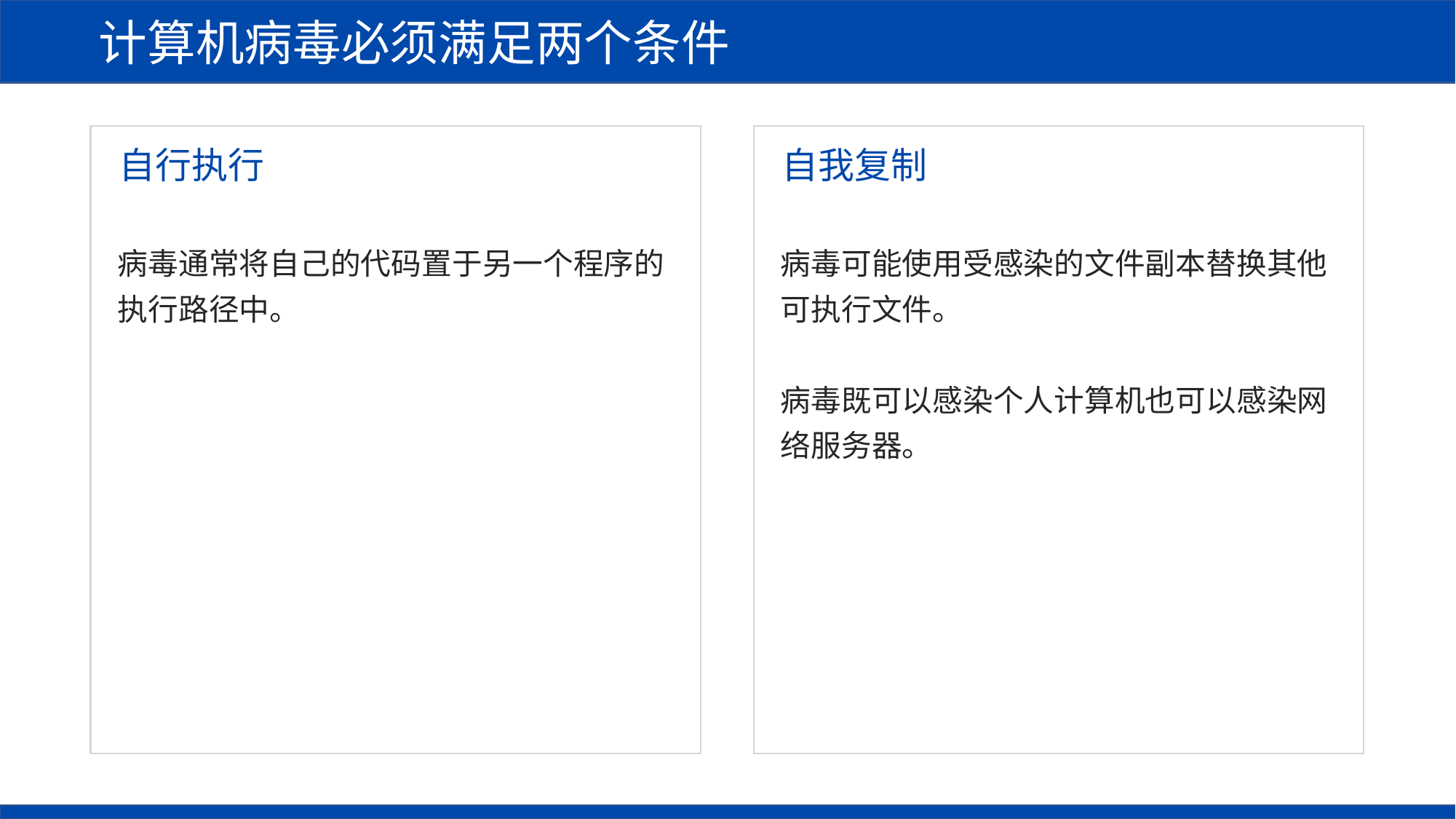

计算机病毒必须满足两个条件

自行执行
自我复制
病毒通常将自己的代码置于另一个程序的执行路径中。

病毒可能使用受感染的文件副本替换其他可执行文件。

病毒既可以感染个人计算机也可以感染网络服务器。